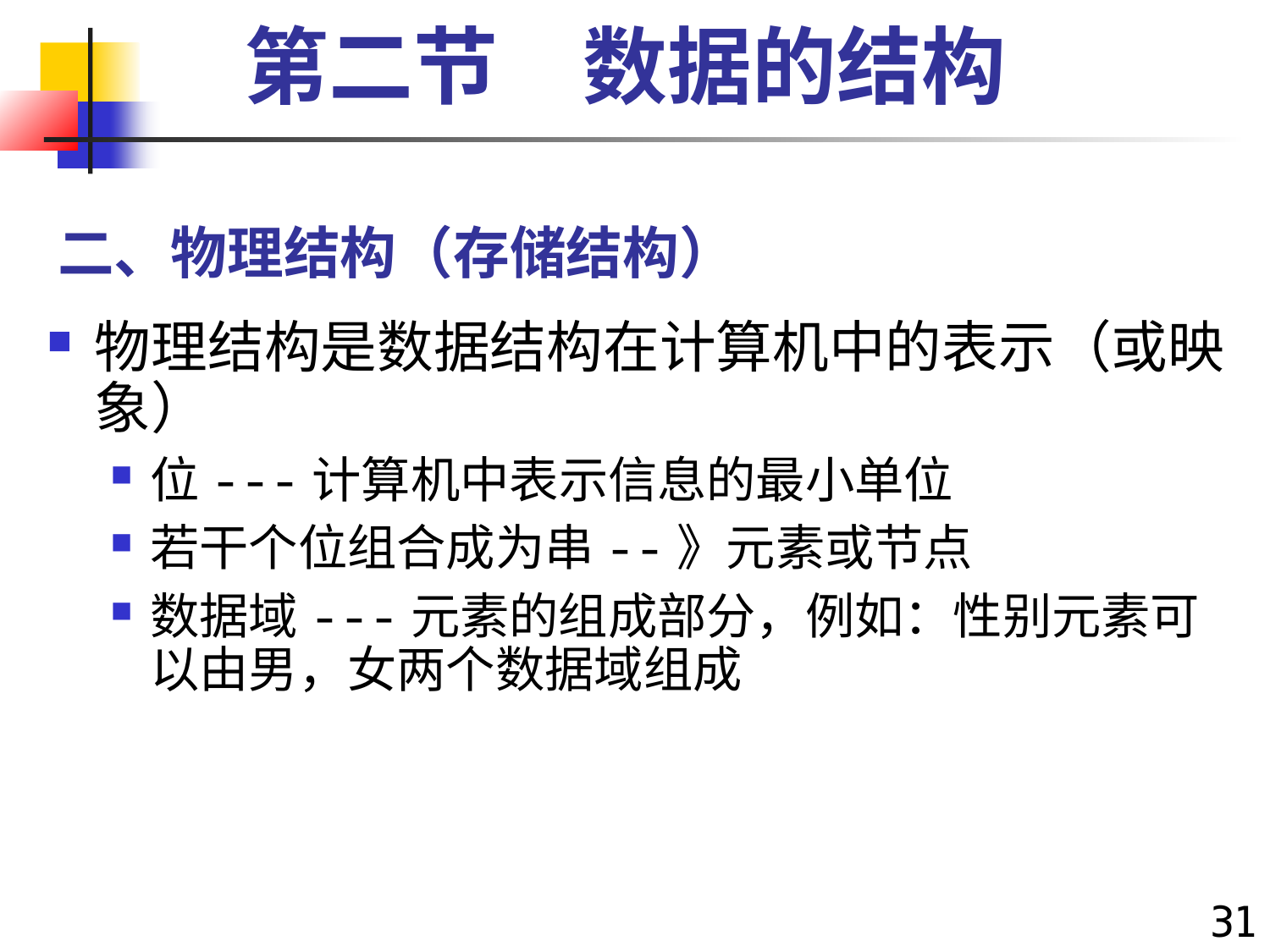

第二节　数据的结构
二、物理结构（存储结构）
物理结构是数据结构在计算机中的表示（或映象）
位---计算机中表示信息的最小单位
若干个位组合成为串--》元素或节点
数据域---元素的组成部分，例如：性别元素可以由男，女两个数据域组成

31